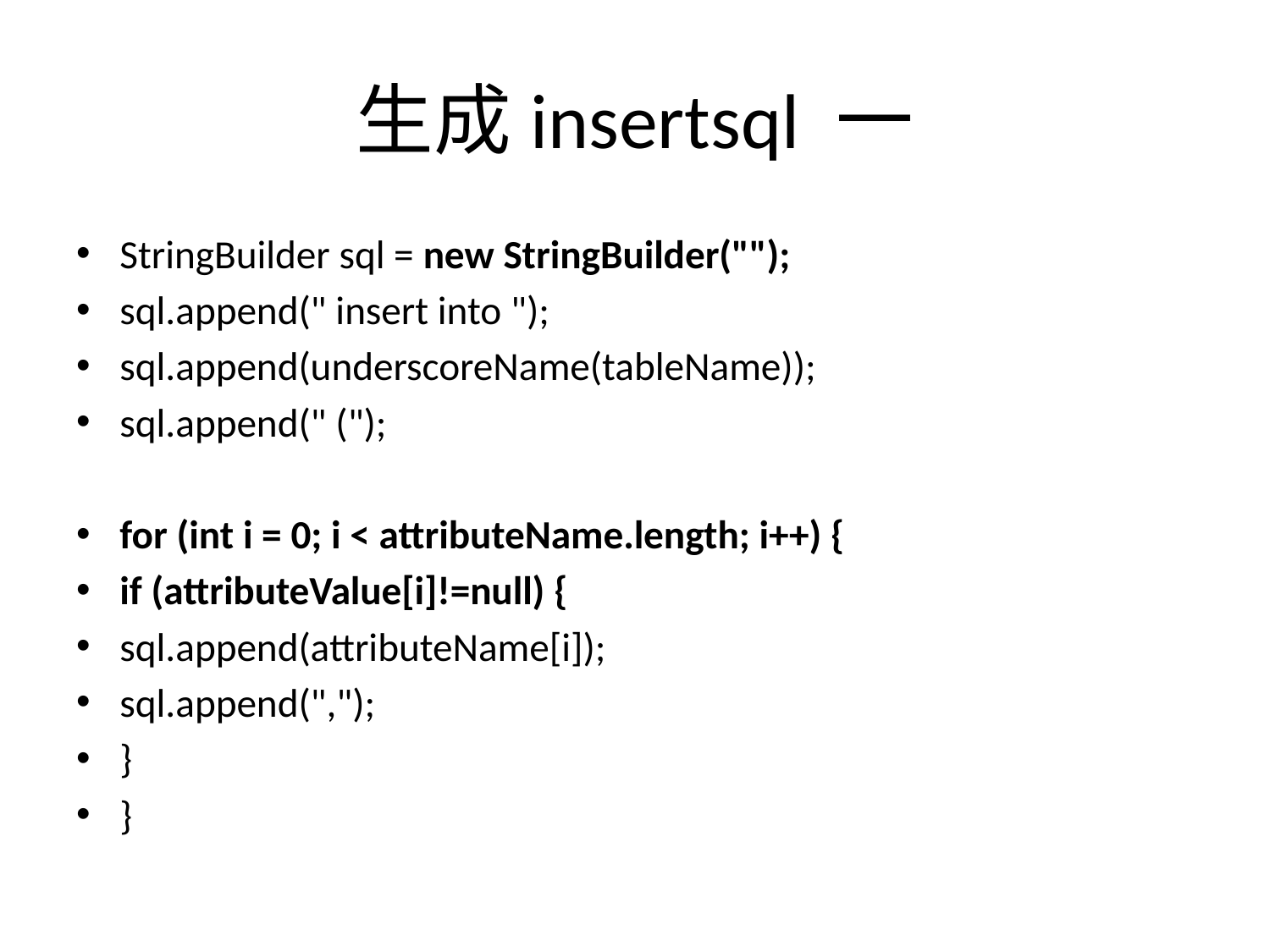

# 生成insertsql 一
StringBuilder sql = new StringBuilder("");
sql.append(" insert into ");
sql.append(underscoreName(tableName));
sql.append(" (");

for (int i = 0; i < attributeName.length; i++) {
if (attributeValue[i]!=null) {
sql.append(attributeName[i]);
sql.append(",");
}
}